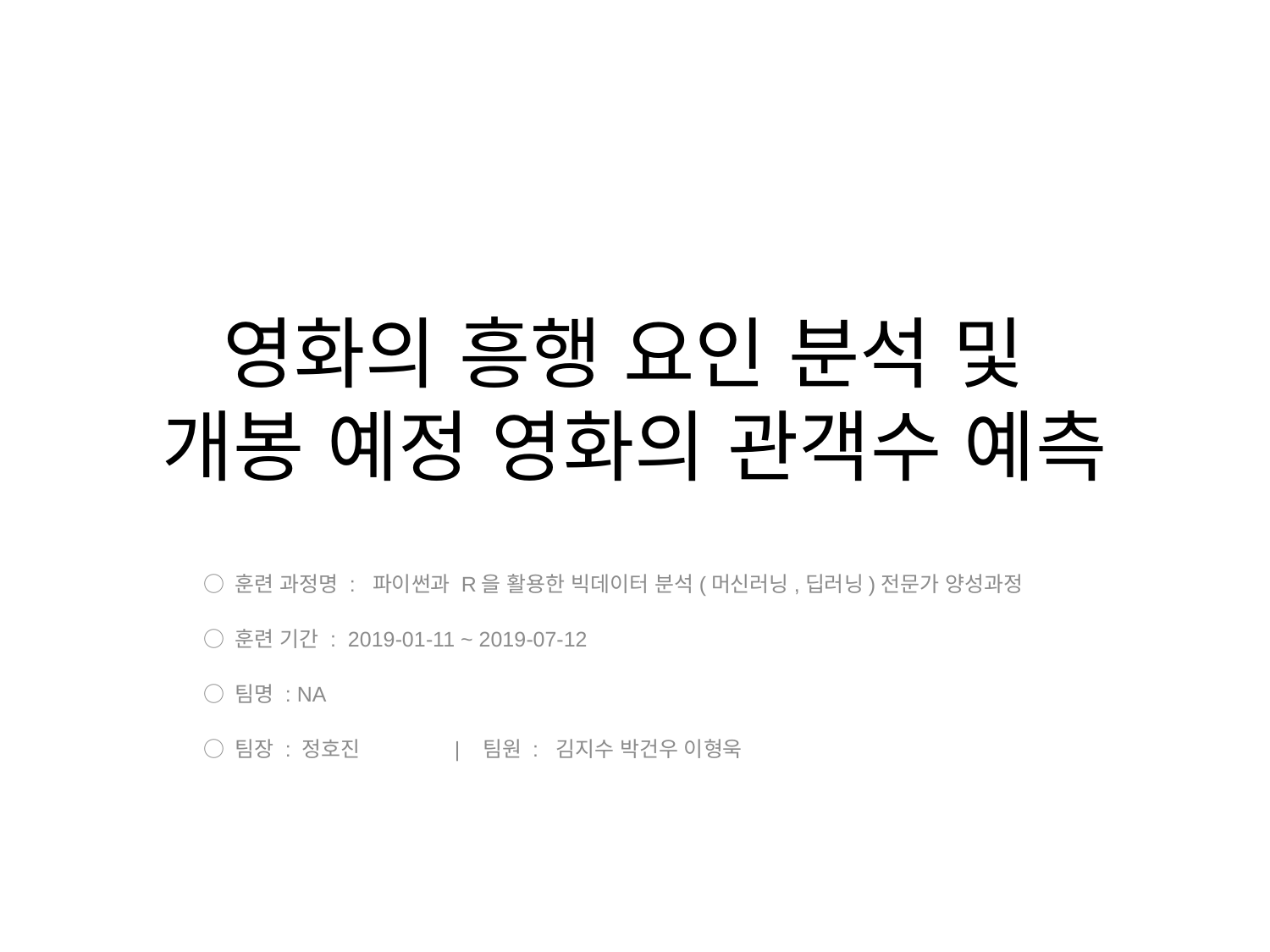

# 영화의 흥행 요인 분석 및 개봉 예정 영화의 관객수 예측
○ 훈련 과정명 :  파이썬과 R을 활용한 빅데이터 분석(머신러닝,딥러닝)전문가 양성과정
○ 훈련 기간 :  2019-01-11 ~ 2019-07-12
○ 팀명 : NA
○ 팀장 : 정호진               |   팀원 :  김지수 박건우 이형욱